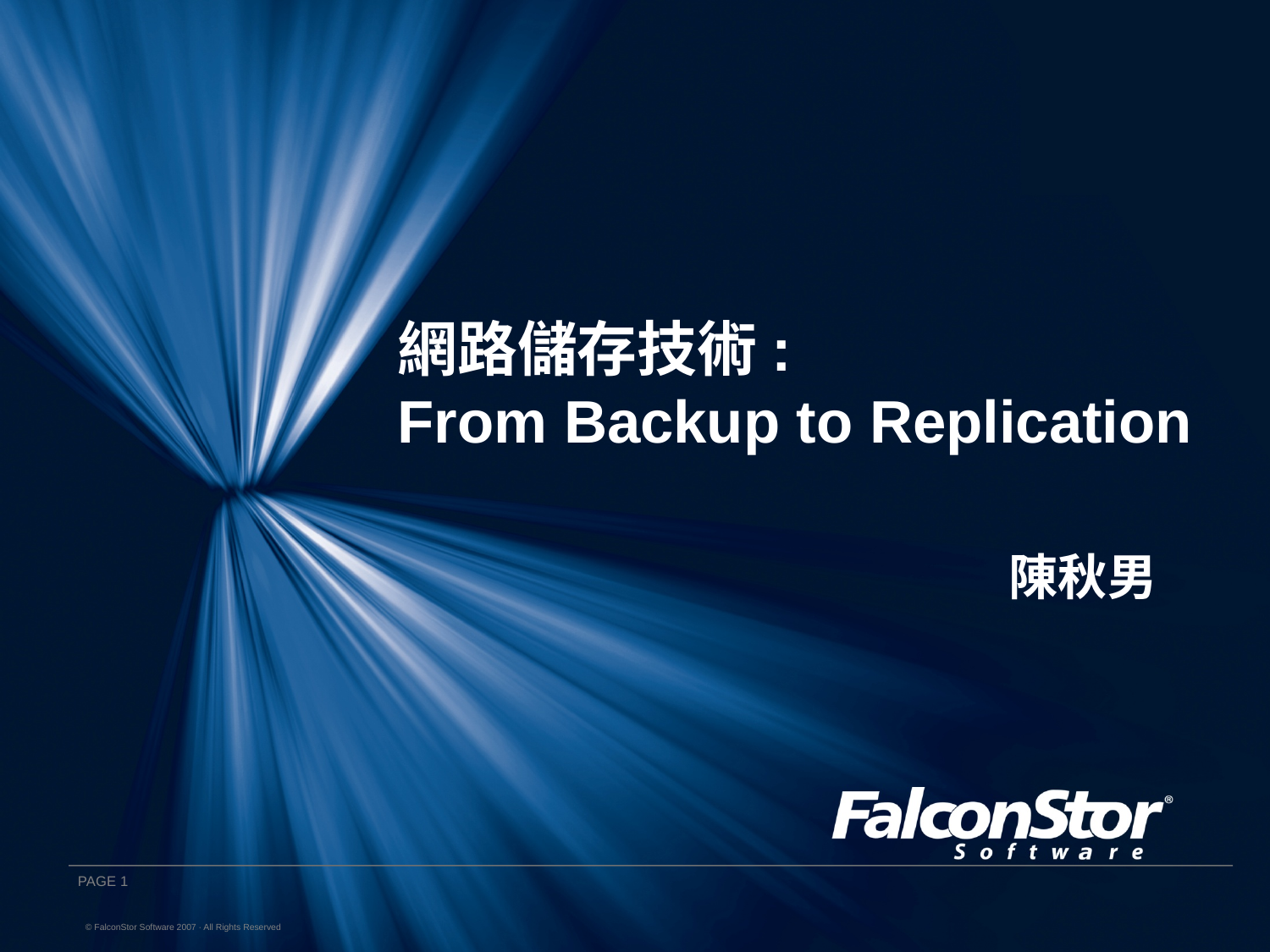

# 網路儲存技術: From Backup to Replication
 陳秋男